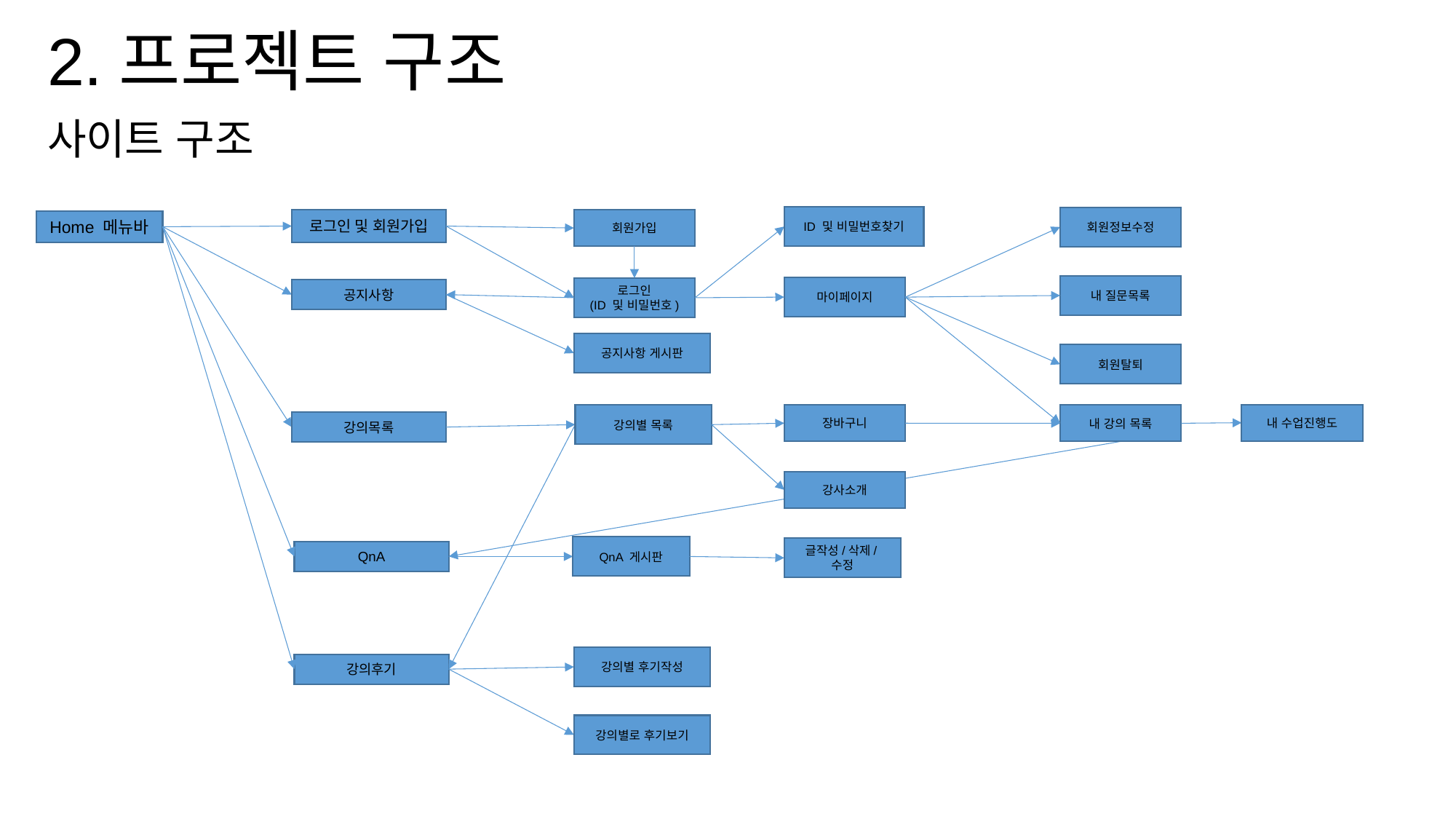

# 2.프로젝트 구조
사이트 구조
ID 및 비밀번호찾기
회원정보수정
로그인 및 회원가입
회원가입
Home 메뉴바
내 질문목록
마이페이지
로그인
(ID 및 비밀번호)
공지사항
공지사항 게시판
회원탈퇴
내 수업진행도
강의별 목록
장바구니
내 강의 목록
강의목록
강사소개
QnA 게시판
글작성/삭제/수정
QnA
강의별 후기작성
강의후기
강의별로 후기보기